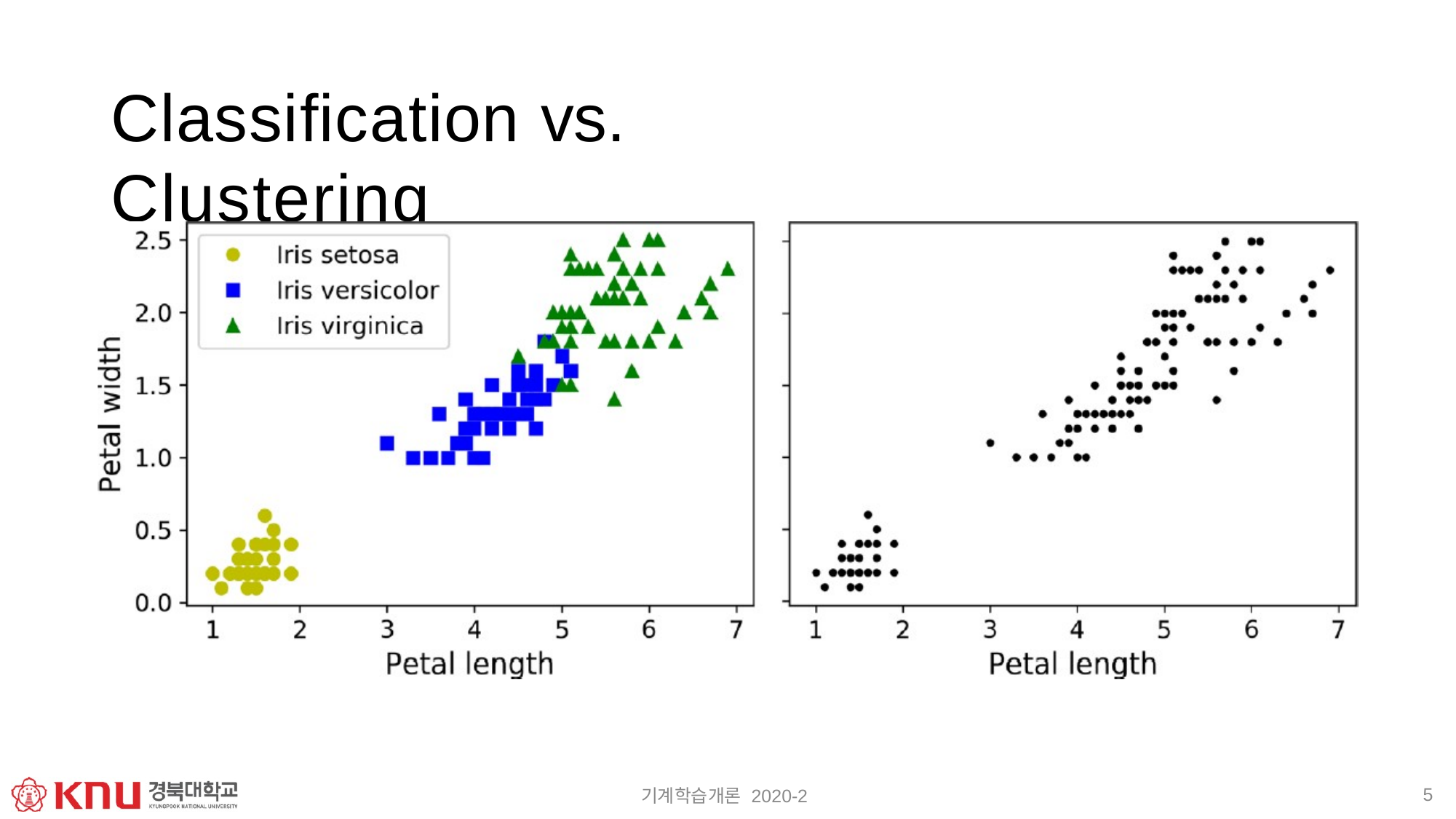

# Classification vs. Clustering

5
기계학습개론 2020-2